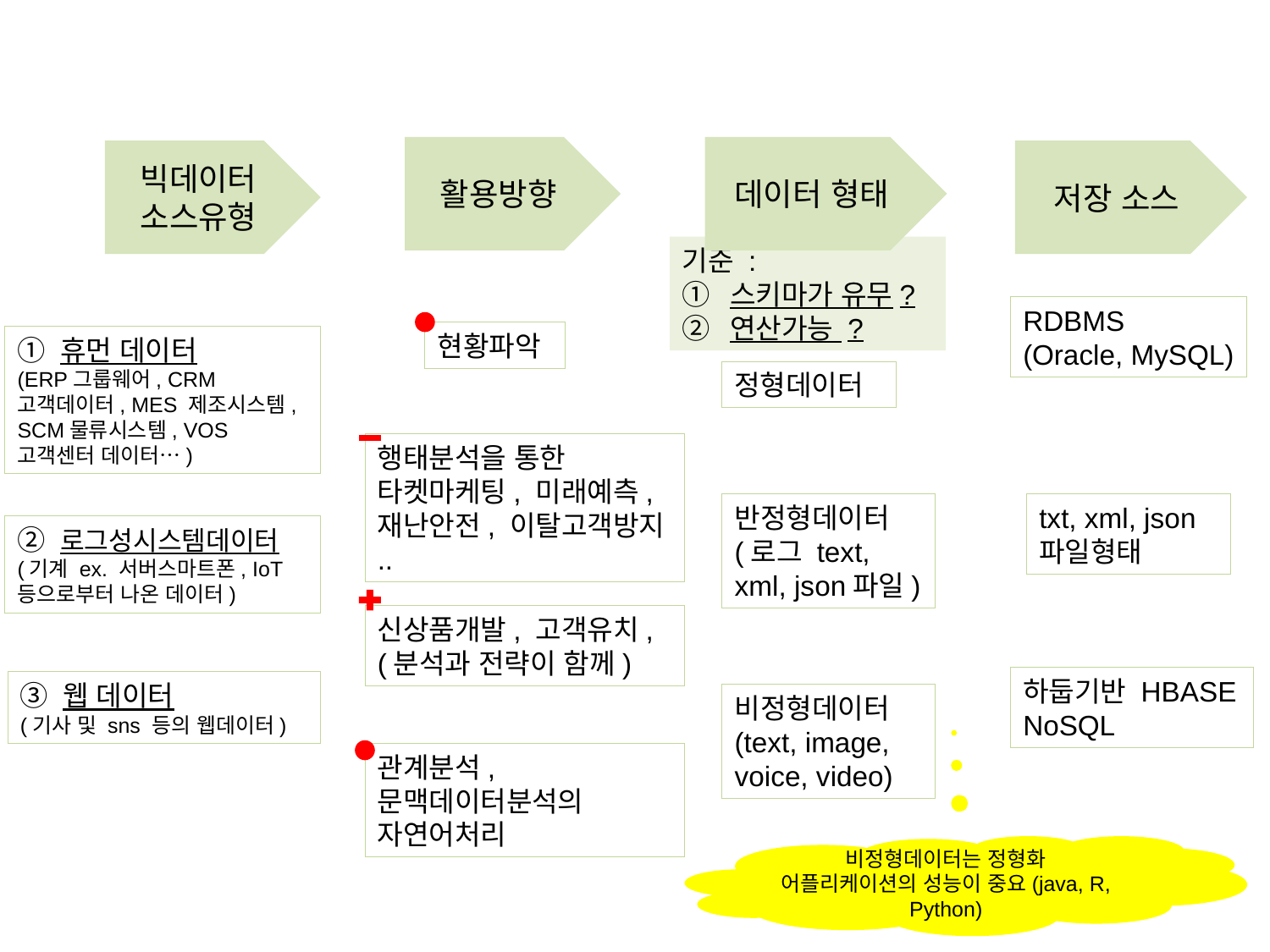

데이터 형태
활용방향
빅데이터 소스유형
저장 소스
기준 :
스키마가 유무?
연산가능 ?
RDBMS
(Oracle, MySQL)

현황파악
① 휴먼 데이터
(ERP그룹웨어, CRM고객데이터, MES 제조시스템, SCM물류시스템, VOS고객센터 데이터…)
정형데이터

행태분석을 통한 타켓마케팅, 미래예측, 재난안전, 이탈고객방지 ..
반정형데이터
(로그 text, xml, json파일)
txt, xml, json
파일형태
② 로그성시스템데이터
(기계 ex. 서버스마트폰, IoT 등으로부터 나온 데이터)

신상품개발, 고객유치,
(분석과 전략이 함께)
하둡기반 HBASE
NoSQL
③ 웹 데이터
(기사 및 sns 등의 웹데이터)
비정형데이터
(text, image, voice, video)

관계분석, 문맥데이터분석의 자연어처리
비정형데이터는 정형화 어플리케이션의 성능이 중요(java, R, Python)